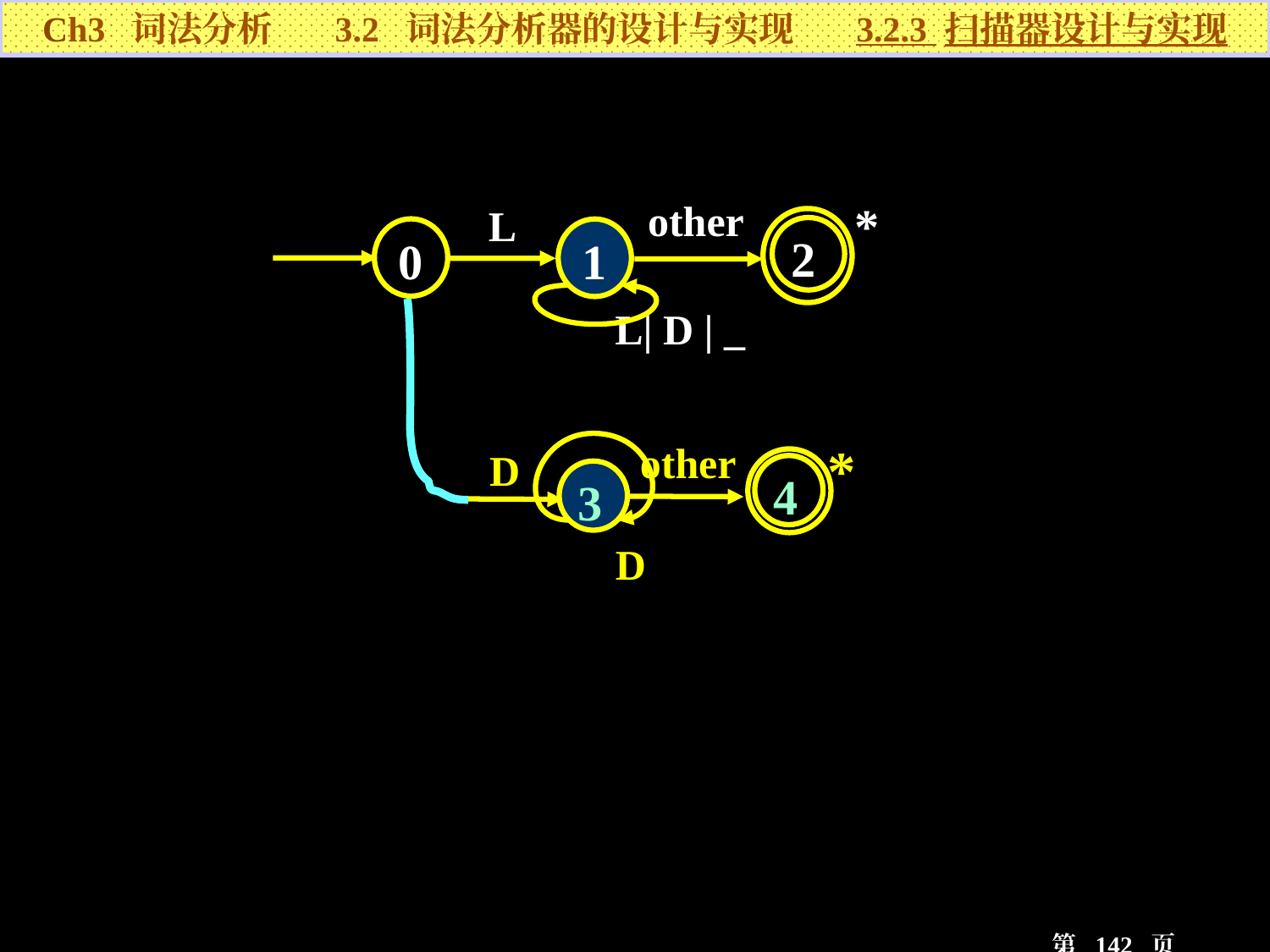

Ch3  词法分析      3.2  词法分析器的设计与实现      3.2.3 扫描器设计与实现
 other
*
 L

2
0
1

 L| D | _

*
 other
 D

4
3

 D